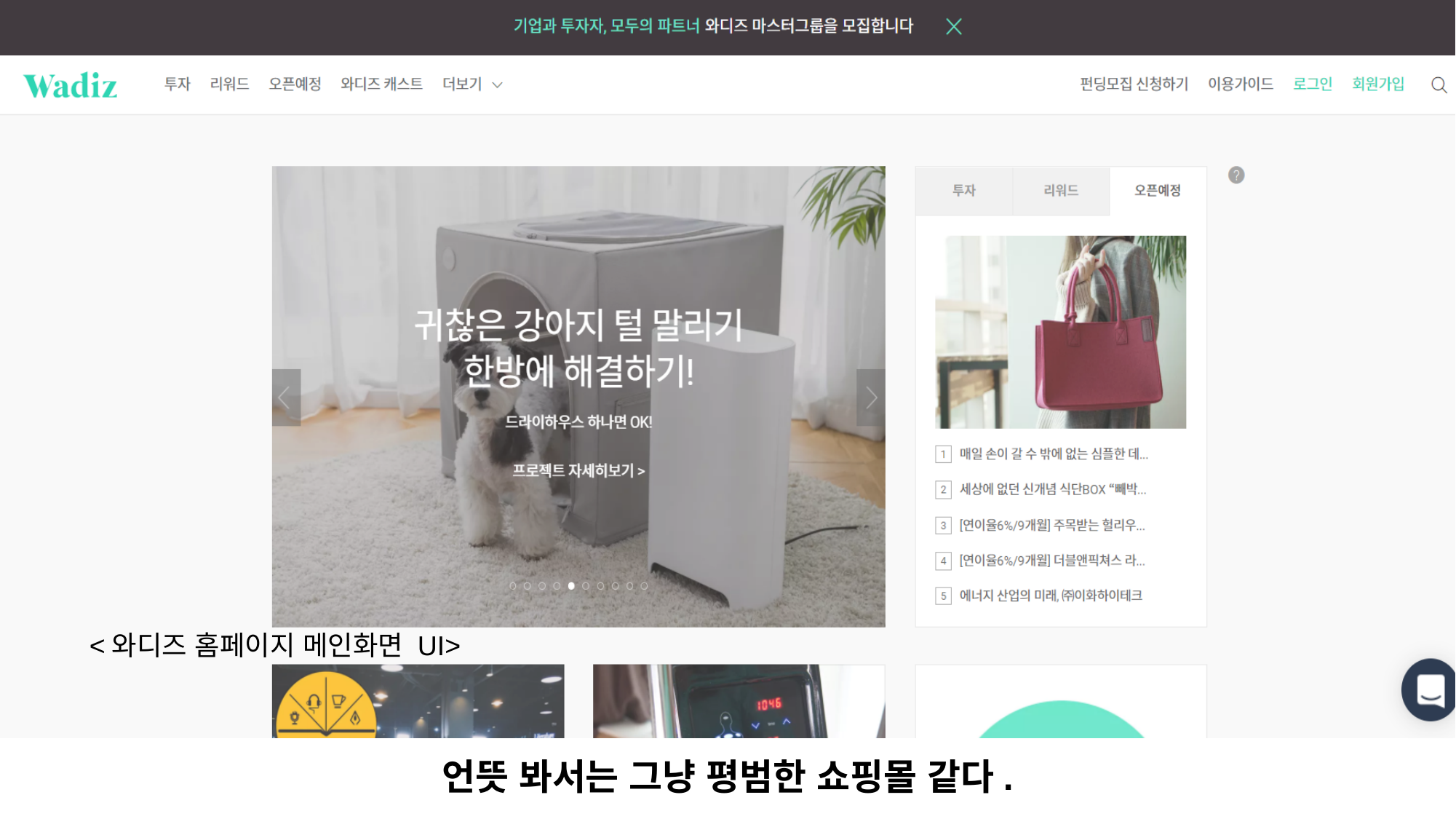

<와디즈 홈페이지 메인화면 UI>
# 언뜻 봐서는 그냥 평범한 쇼핑몰 같다.